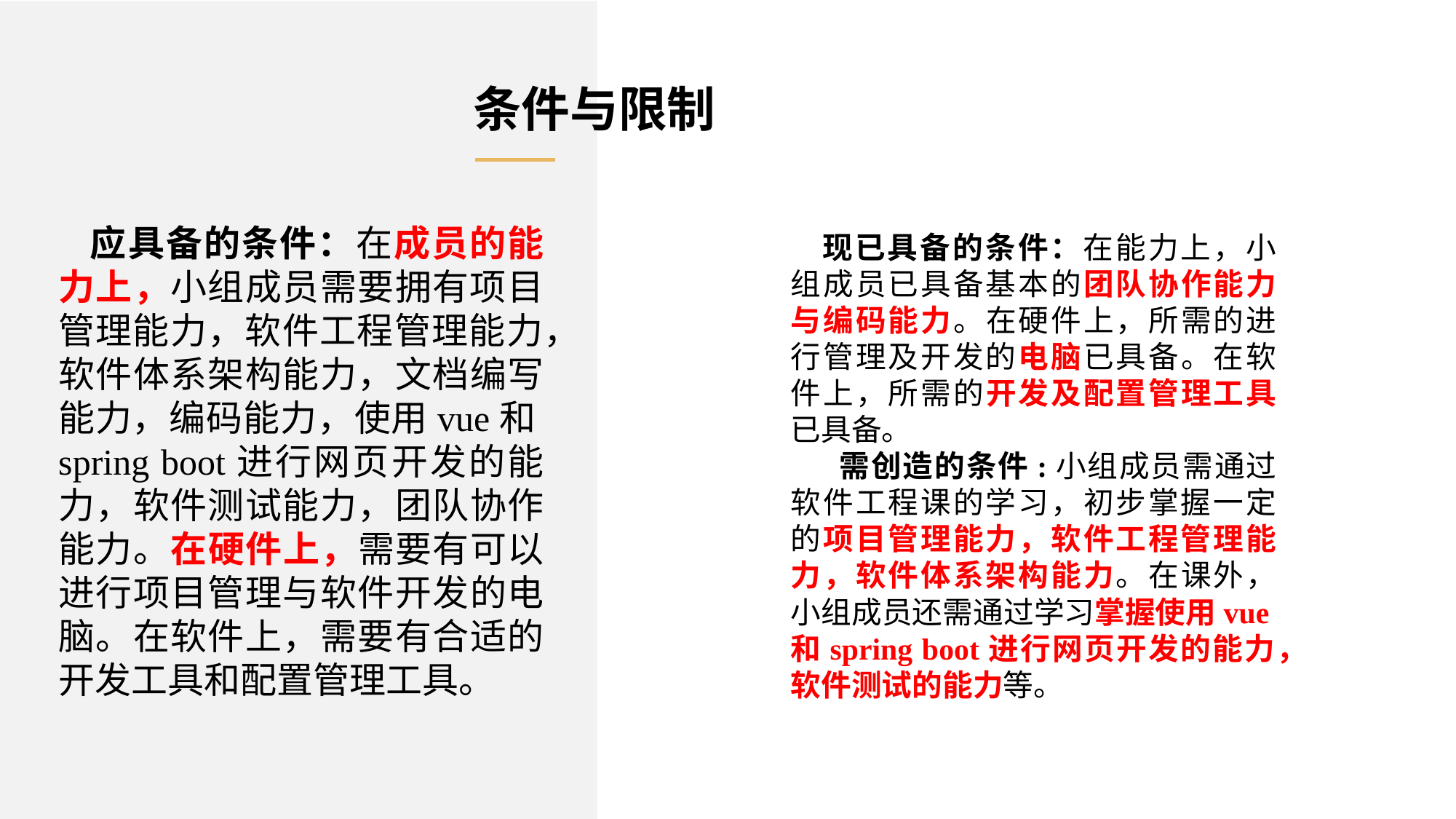

条件与限制
应具备的条件：在成员的能力上，小组成员需要拥有项目管理能力，软件工程管理能力，软件体系架构能力，文档编写能力，编码能力，使用vue和spring boot进行网页开发的能力，软件测试能力，团队协作能力。在硬件上，需要有可以进行项目管理与软件开发的电脑。在软件上，需要有合适的开发工具和配置管理工具。
现已具备的条件：在能力上，小组成员已具备基本的团队协作能力与编码能力。在硬件上，所需的进行管理及开发的电脑已具备。在软件上，所需的开发及配置管理工具已具备。
 需创造的条件:小组成员需通过软件工程课的学习，初步掌握一定的项目管理能力，软件工程管理能力，软件体系架构能力。在课外，小组成员还需通过学习掌握使用vue和spring boot进行网页开发的能力，软件测试的能力等。